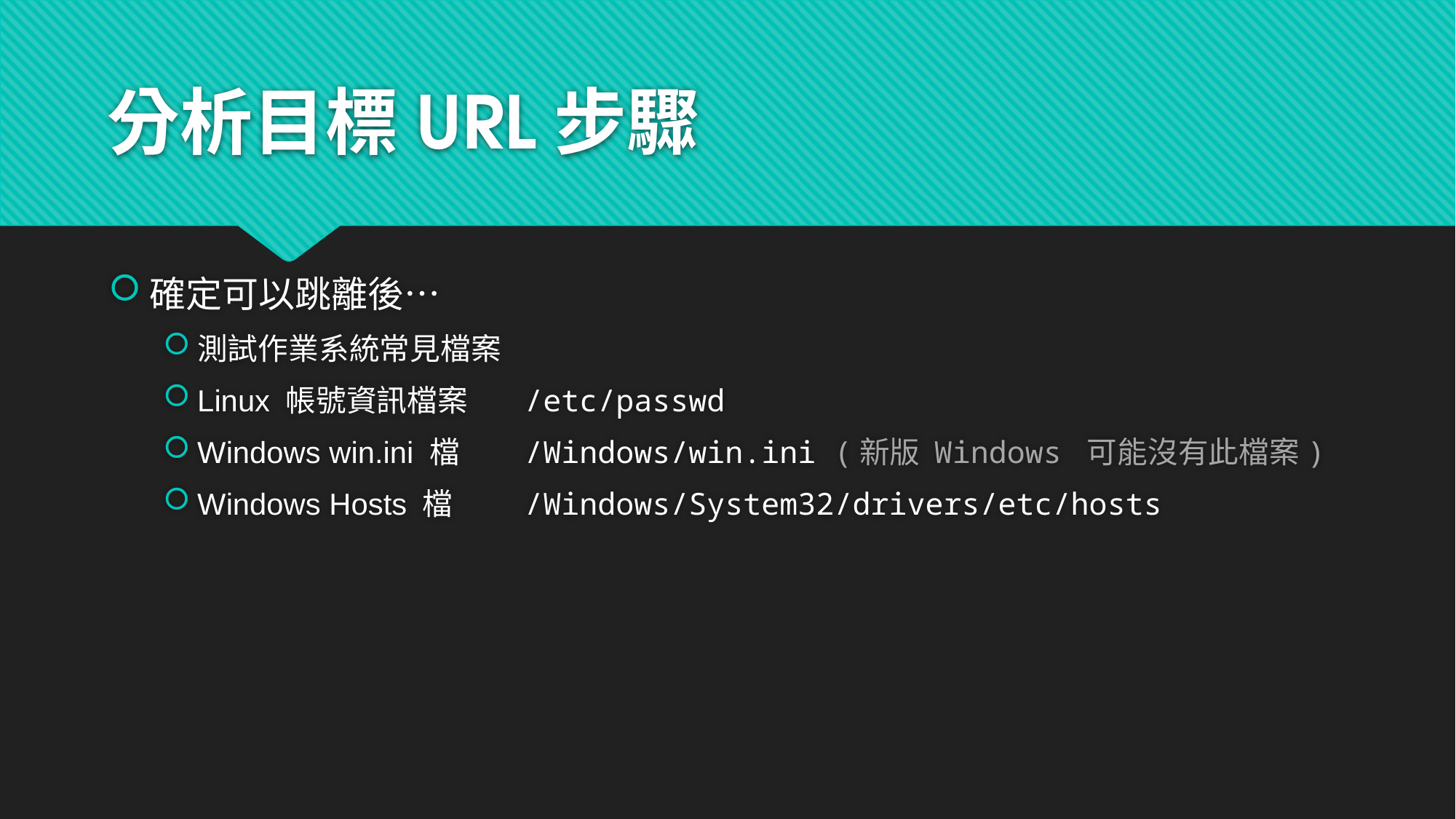

# 分析目標URL步驟
確定可以跳離後…
測試作業系統常見檔案
Linux 帳號資訊檔案	/etc/passwd
Windows win.ini 檔	/Windows/win.ini (新版 Windows 可能沒有此檔案)
Windows Hosts 檔	/Windows/System32/drivers/etc/hosts